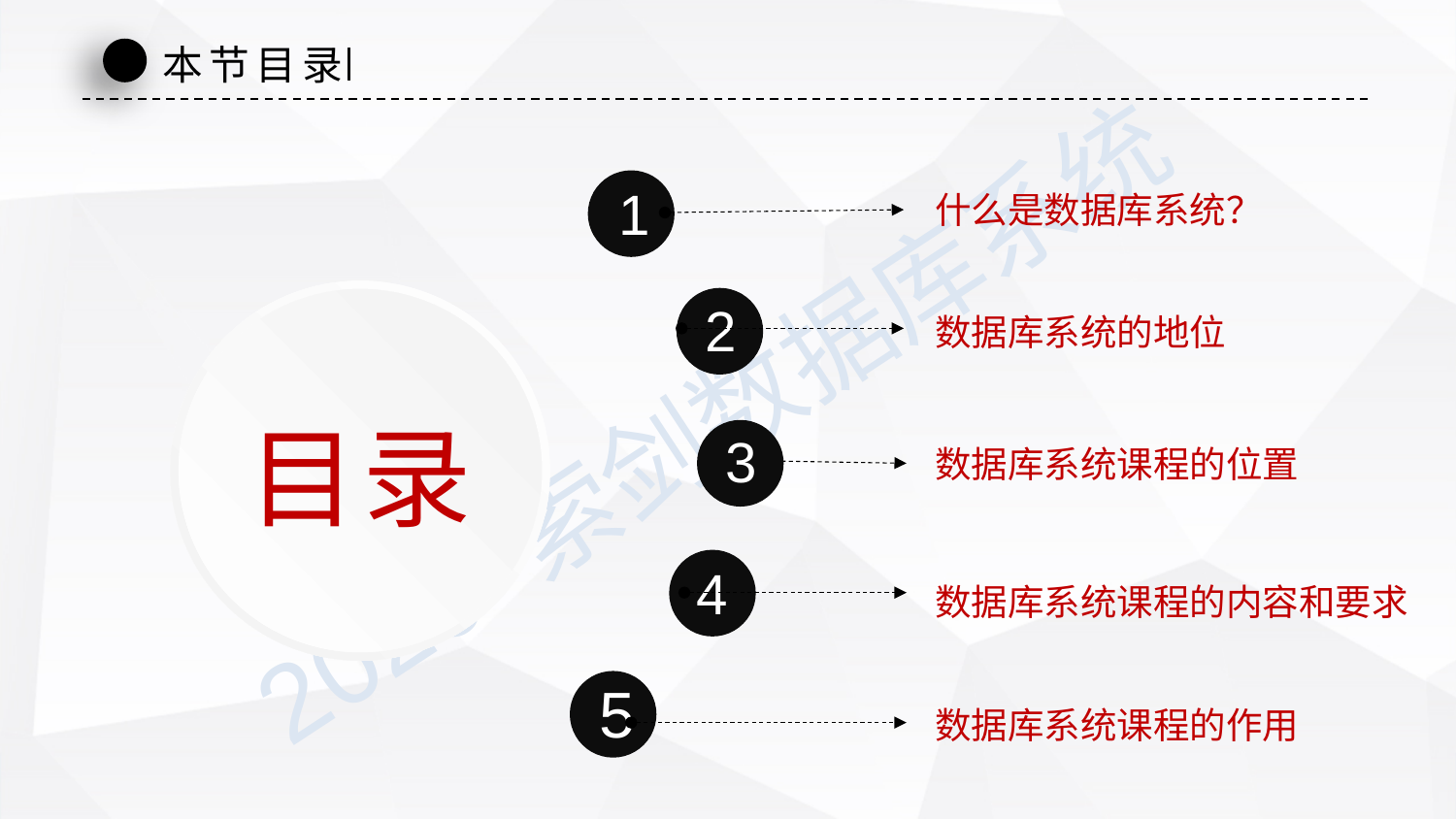

本节目录

1
什么是数据库系统？

2
数据库系统的地位
目录
3

数据库系统课程的位置

4
数据库系统课程的内容和要求
5

数据库系统课程的作用